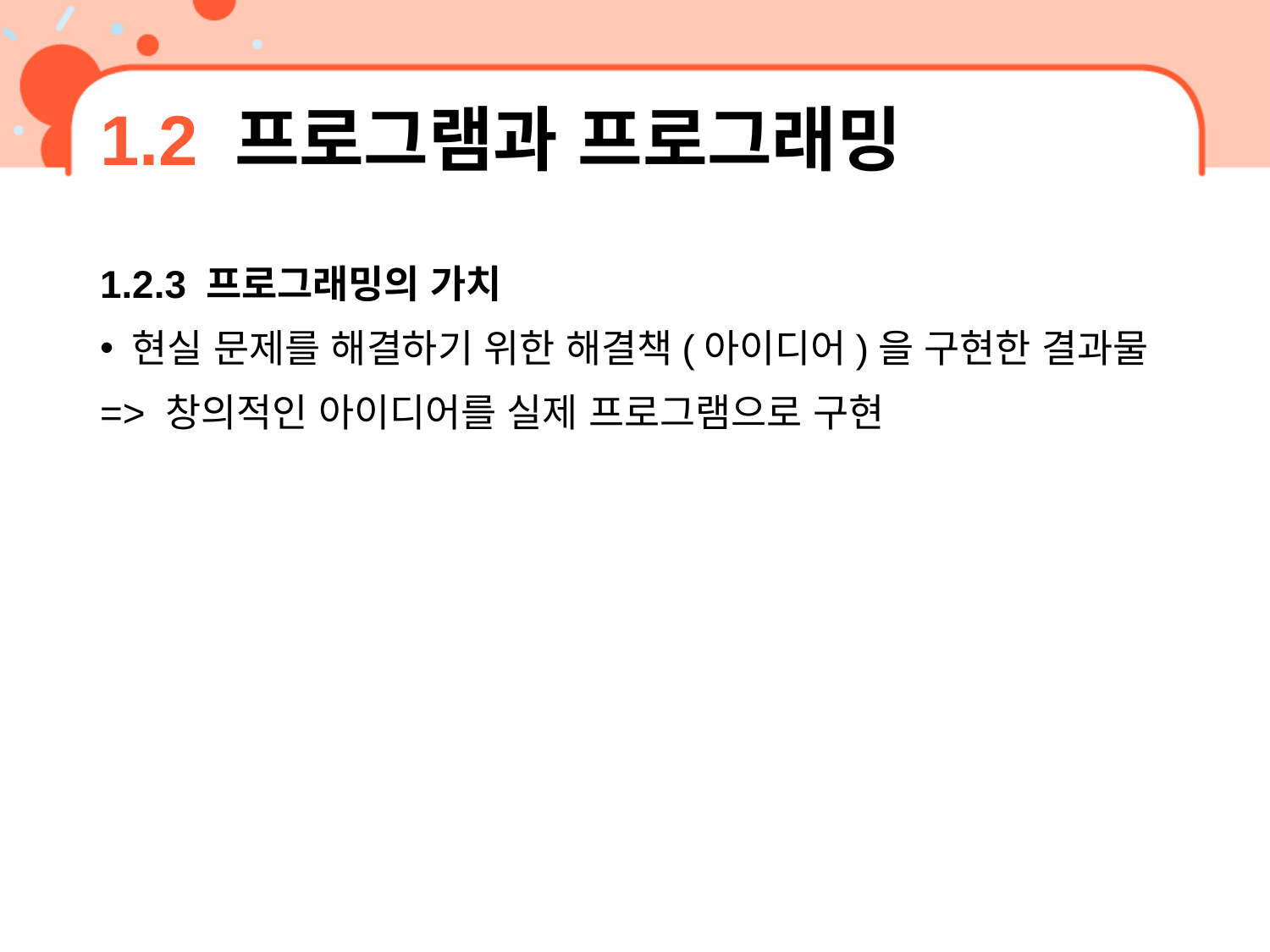

# 1.2 프로그램과 프로그래밍
1.2.3 프로그래밍의 가치
현실 문제를 해결하기 위한 해결책(아이디어)을 구현한 결과물
=> 창의적인 아이디어를 실제 프로그램으로 구현